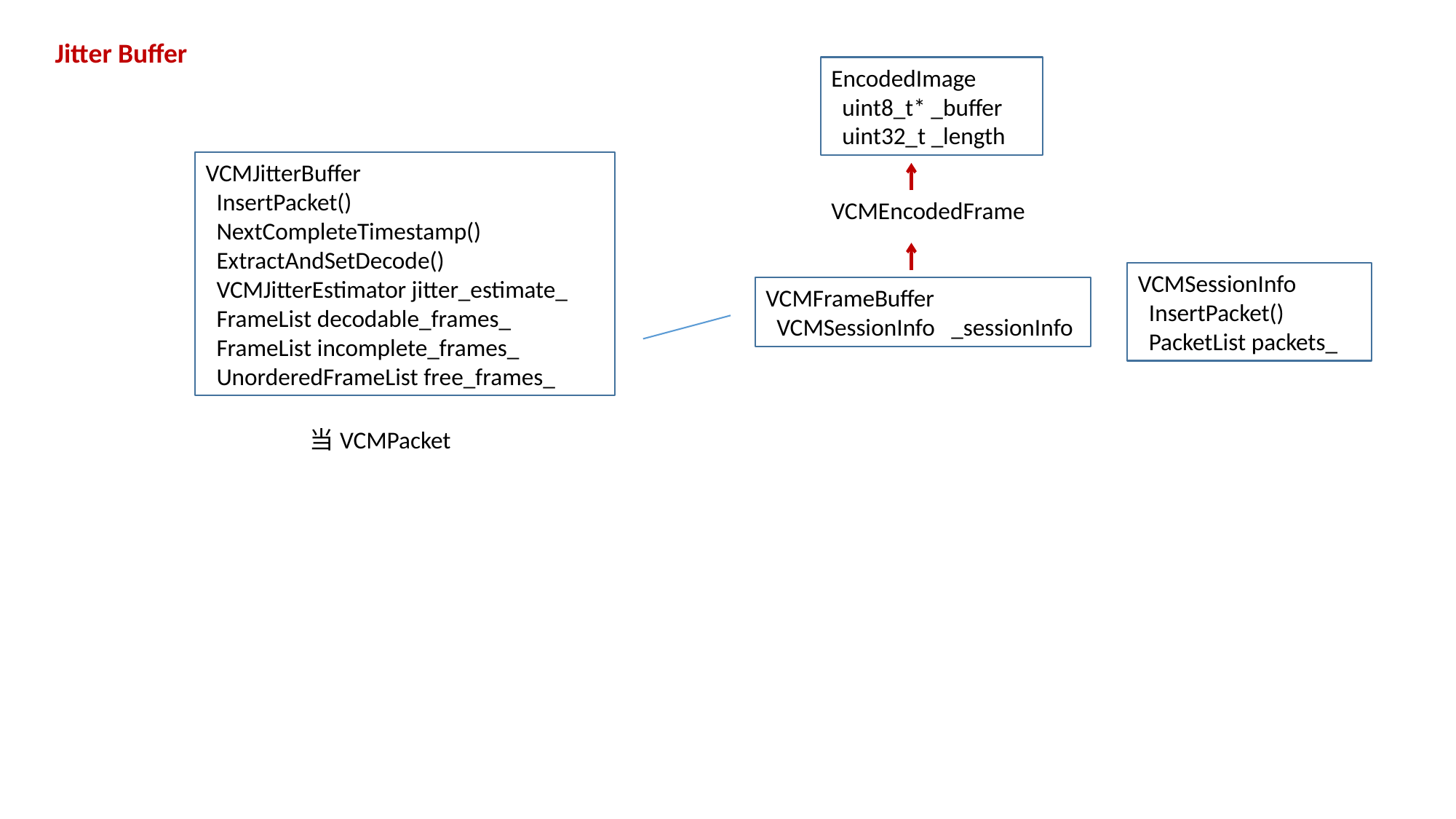

Jitter Buffer
EncodedImage
  uint8_t* _buffer
  uint32_t _length
VCMJitterBuffer
  InsertPacket()
  NextCompleteTimestamp()
  ExtractAndSetDecode()
  VCMJitterEstimator jitter_estimate_
  FrameList decodable_frames_
  FrameList incomplete_frames_
  UnorderedFrameList free_frames_
VCMEncodedFrame
VCMSessionInfo
  InsertPacket()
  PacketList packets_
VCMFrameBuffer
  VCMSessionInfo   _sessionInfo
当VCMPacket